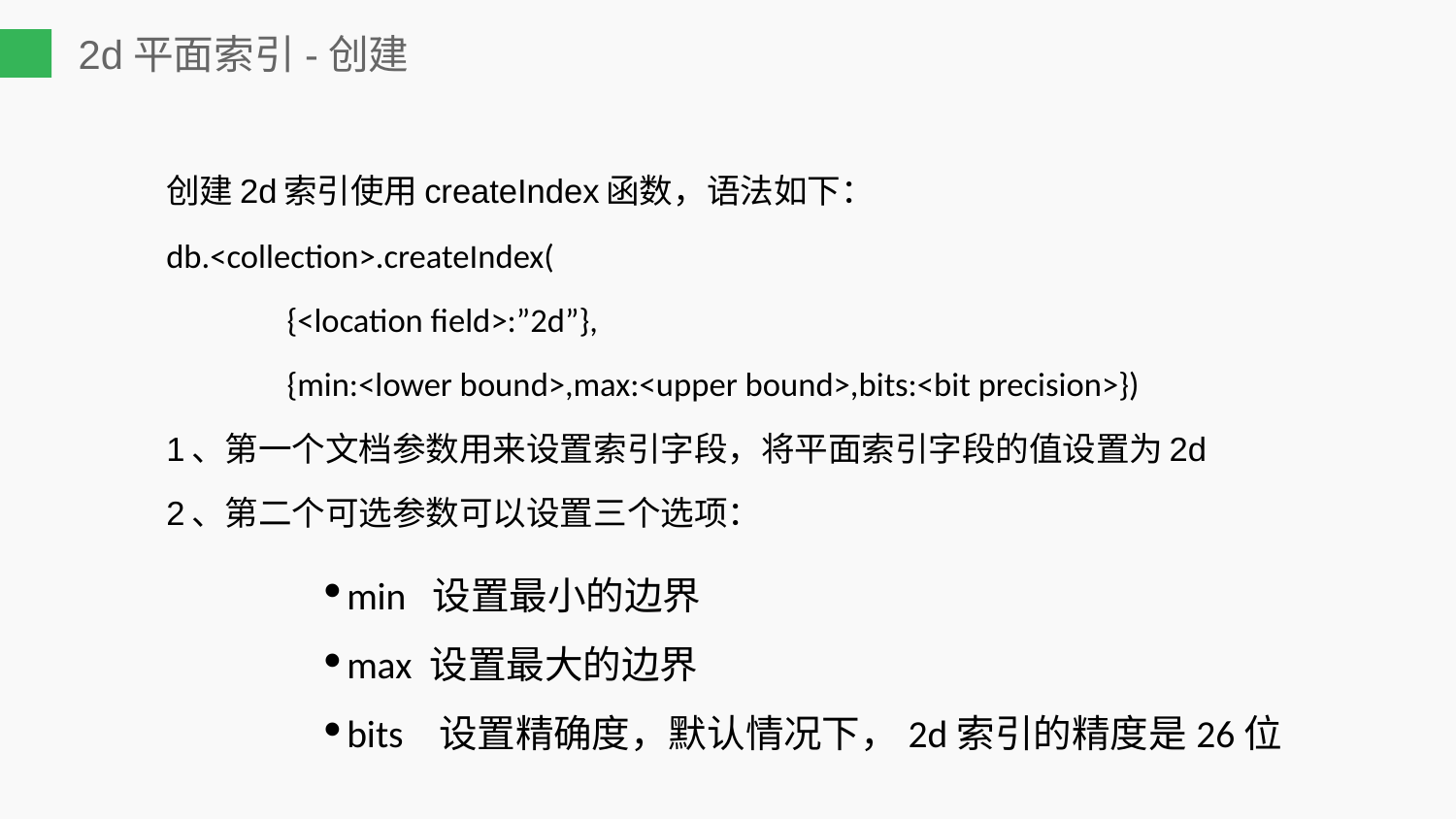

# 2d平面索引-创建
创建2d索引使用createIndex函数，语法如下：
db.<collection>.createIndex(
		{<location field>:”2d”},
		{min:<lower bound>,max:<upper bound>,bits:<bit precision>})
1、第一个文档参数用来设置索引字段，将平面索引字段的值设置为2d
2、第二个可选参数可以设置三个选项：
min  设置最小的边界
max 设置最大的边界
bits   设置精确度，默认情况下，2d索引的精度是26位